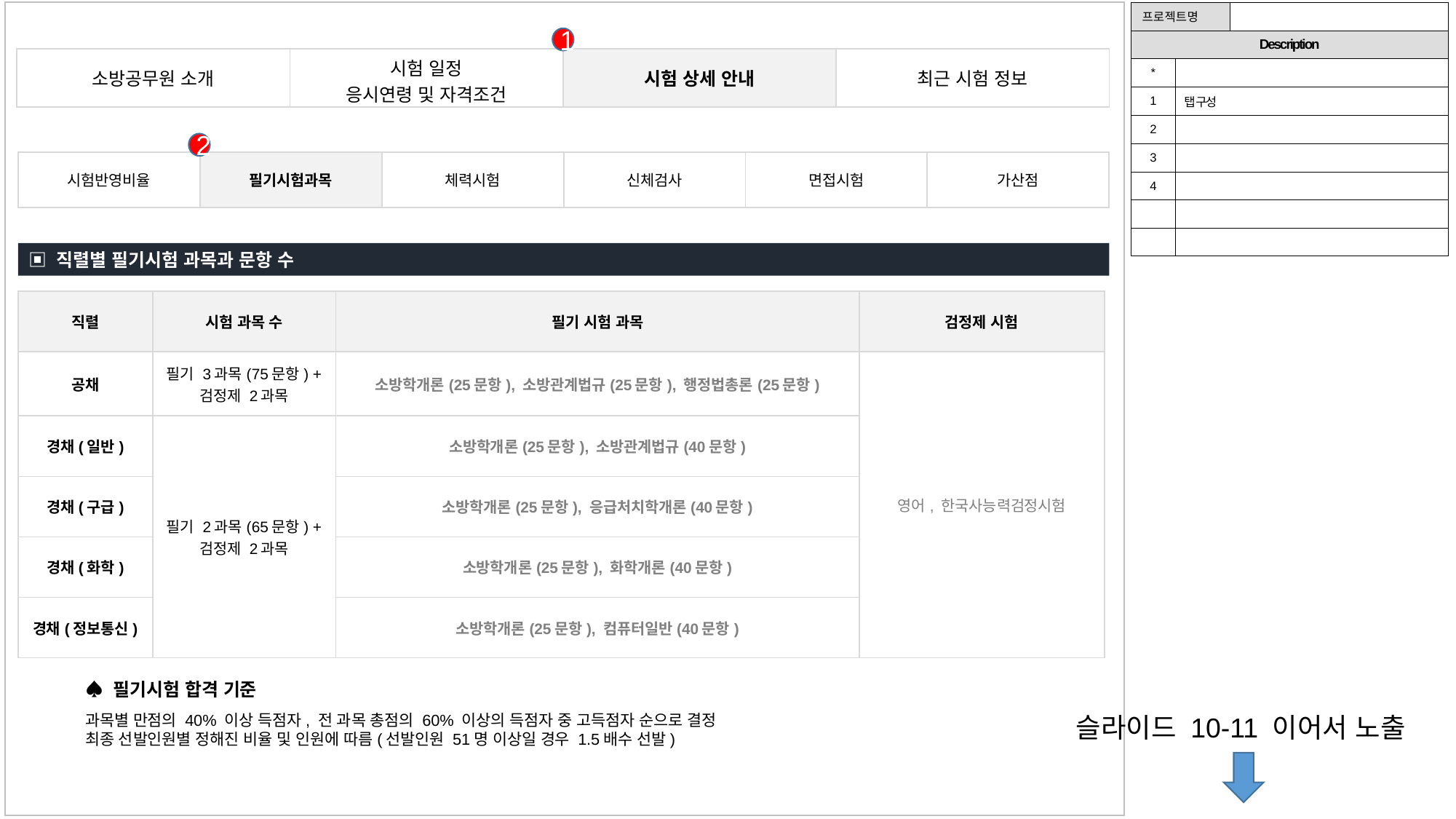

| 프로젝트명 |  |  |
| --- | --- | --- |
| Description |  |  |
| \* |  |  |
| 1 | 탭 구성 |  |
| 2 |  |  |
| 3 |  |  |
| 4 |  |  |
|  |  |  |
|  |  |  |
1
| 소방공무원 소개 | 시험 일정 응시연령 및 자격조건 | 시험 상세 안내 | 최근 시험 정보 |
| --- | --- | --- | --- |
2
| 시험반영비율 | 필기시험과목 | 체력시험 | 신체검사 | 면접시험 | 가산점 |
| --- | --- | --- | --- | --- | --- |
▣ 직렬별 필기시험 과목과 문항 수
| 직렬 | 시험 과목 수 | 필기 시험 과목 |
| --- | --- | --- |
| 공채 | 필기 3과목(75문항) + 검정제 2과목 | 소방학개론(25문항), 소방관계법규(25문항), 행정법총론(25문항) |
| 경채(일반) | 필기 2과목(65문항) + 검정제 2과목 | 소방학개론(25문항), 소방관계법규(40문항) |
| 경채(구급) |  | 소방학개론(25문항), 응급처치학개론(40문항) |
| 경채(화학) |  | 소방학개론(25문항), 화학개론(40문항) |
| 경채(정보통신) |  | 소방학개론(25문항), 컴퓨터일반(40문항) |
| 검정제 시험 |
| --- |
| 영어, 한국사능력검정시험 |
♠ 필기시험 합격 기준
과목별 만점의 40% 이상 득점자, 전 과목 총점의 60% 이상의 득점자 중 고득점자 순으로 결정
최종 선발인원별 정해진 비율 및 인원에 따름(선발인원 51명 이상일 경우 1.5배수 선발)
슬라이드 10-11 이어서 노출